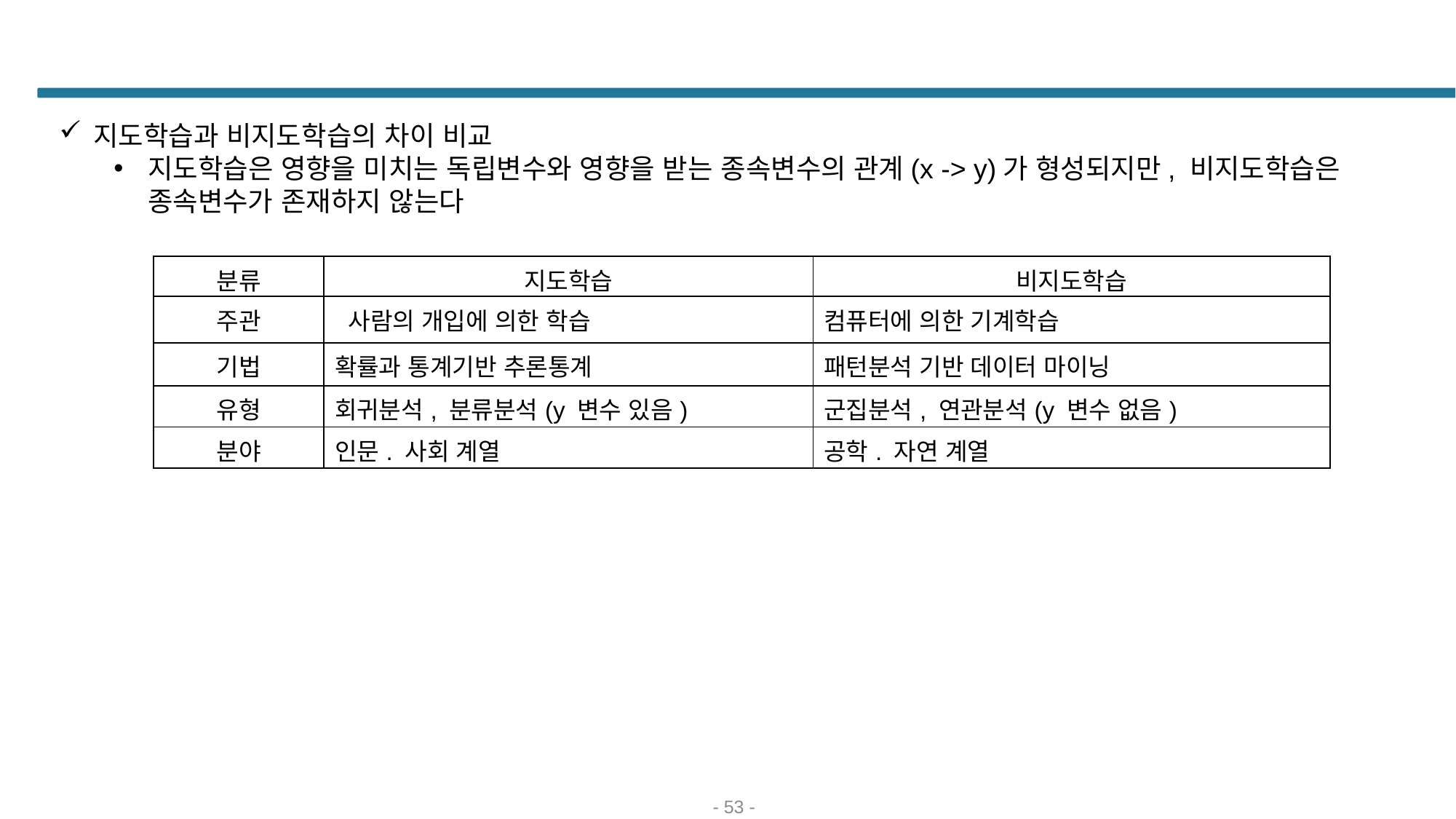

#
지도학습과 비지도학습의 차이 비교
지도학습은 영향을 미치는 독립변수와 영향을 받는 종속변수의 관계(x -> y)가 형성되지만, 비지도학습은 종속변수가 존재하지 않는다

| 분류 | 지도학습 | 비지도학습 |
| --- | --- | --- |
| 주관 | 사람의 개입에 의한 학습 | 컴퓨터에 의한 기계학습 |
| 기법 | 확률과 통계기반 추론통계 | 패턴분석 기반 데이터 마이닝 |
| 유형 | 회귀분석, 분류분석(y 변수 있음) | 군집분석, 연관분석(y 변수 없음) |
| 분야 | 인문. 사회 계열 | 공학. 자연 계열 |
- 53 -